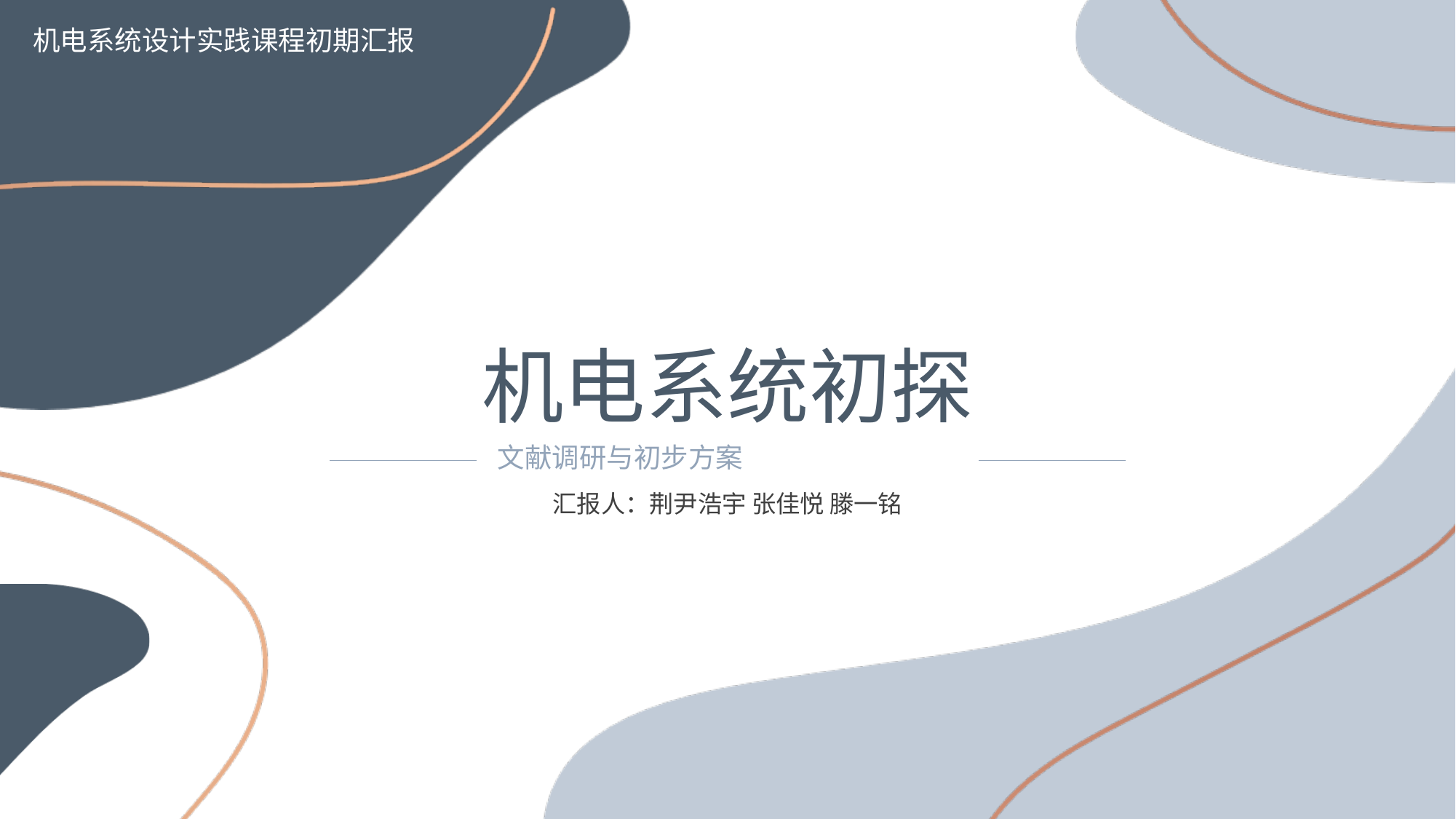

机电系统设计实践课程初期汇报
机电系统初探
文献调研与初步方案
汇报人：荆尹浩宇 张佳悦 滕一铭